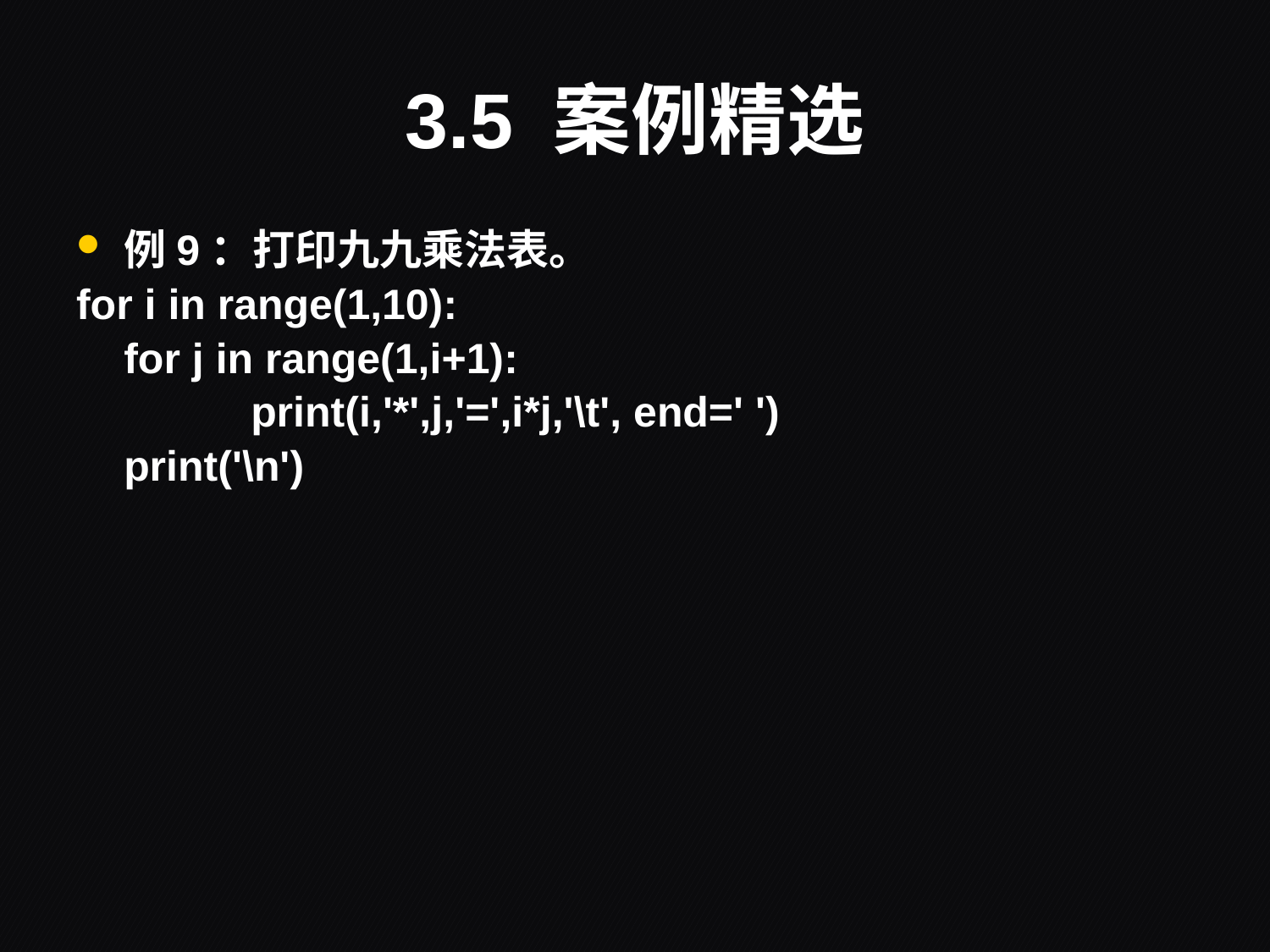

# 3.5 案例精选
例9：打印九九乘法表。
for i in range(1,10):
	for j in range(1,i+1):
		print(i,'*',j,'=',i*j,'\t', end=' ')
	print('\n')